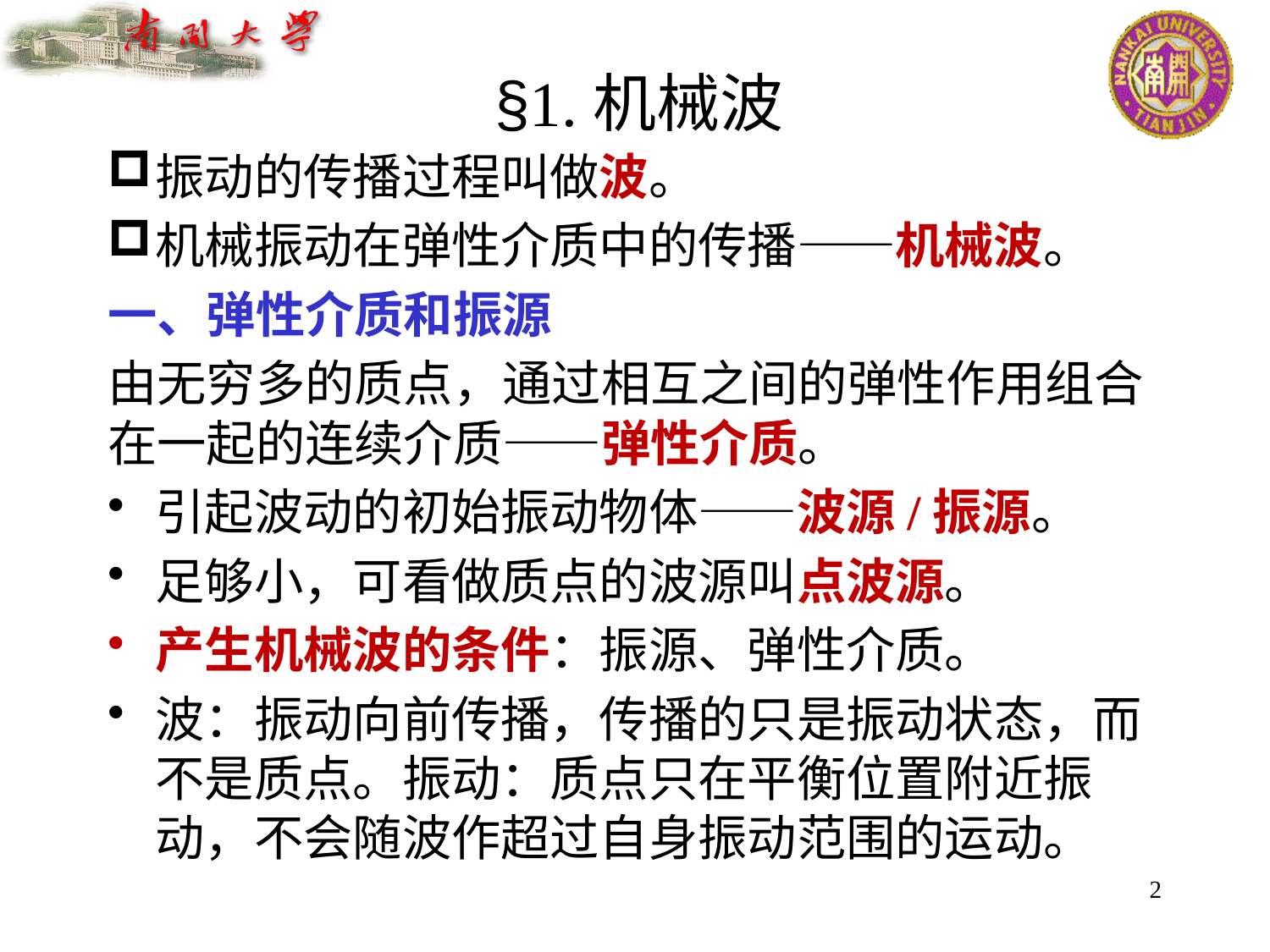

# §1.机械波
振动的传播过程叫做波。
机械振动在弹性介质中的传播——机械波。
一、弹性介质和振源
由无穷多的质点，通过相互之间的弹性作用组合在一起的连续介质——弹性介质。
引起波动的初始振动物体——波源/振源。
足够小，可看做质点的波源叫点波源。
产生机械波的条件：振源、弹性介质。
波：振动向前传播，传播的只是振动状态，而不是质点。振动：质点只在平衡位置附近振动，不会随波作超过自身振动范围的运动。

2